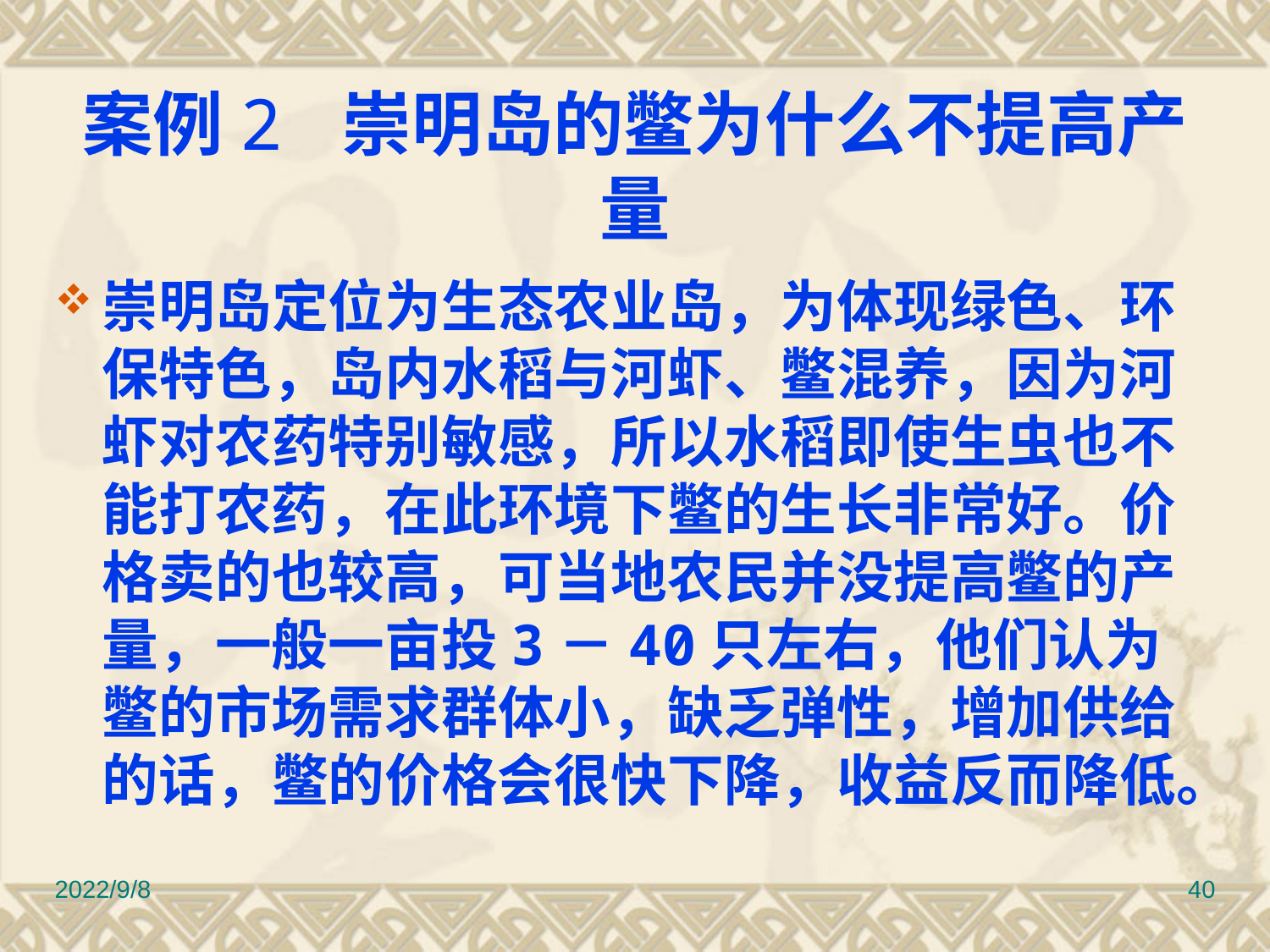

# 案例2 崇明岛的鳖为什么不提高产量
崇明岛定位为生态农业岛，为体现绿色、环保特色，岛内水稻与河虾、鳖混养，因为河虾对农药特别敏感，所以水稻即使生虫也不能打农药，在此环境下鳖的生长非常好。价格卖的也较高，可当地农民并没提高鳖的产量，一般一亩投3－40只左右，他们认为鳖的市场需求群体小，缺乏弹性，增加供给的话，鳖的价格会很快下降，收益反而降低。
2022/9/8
40